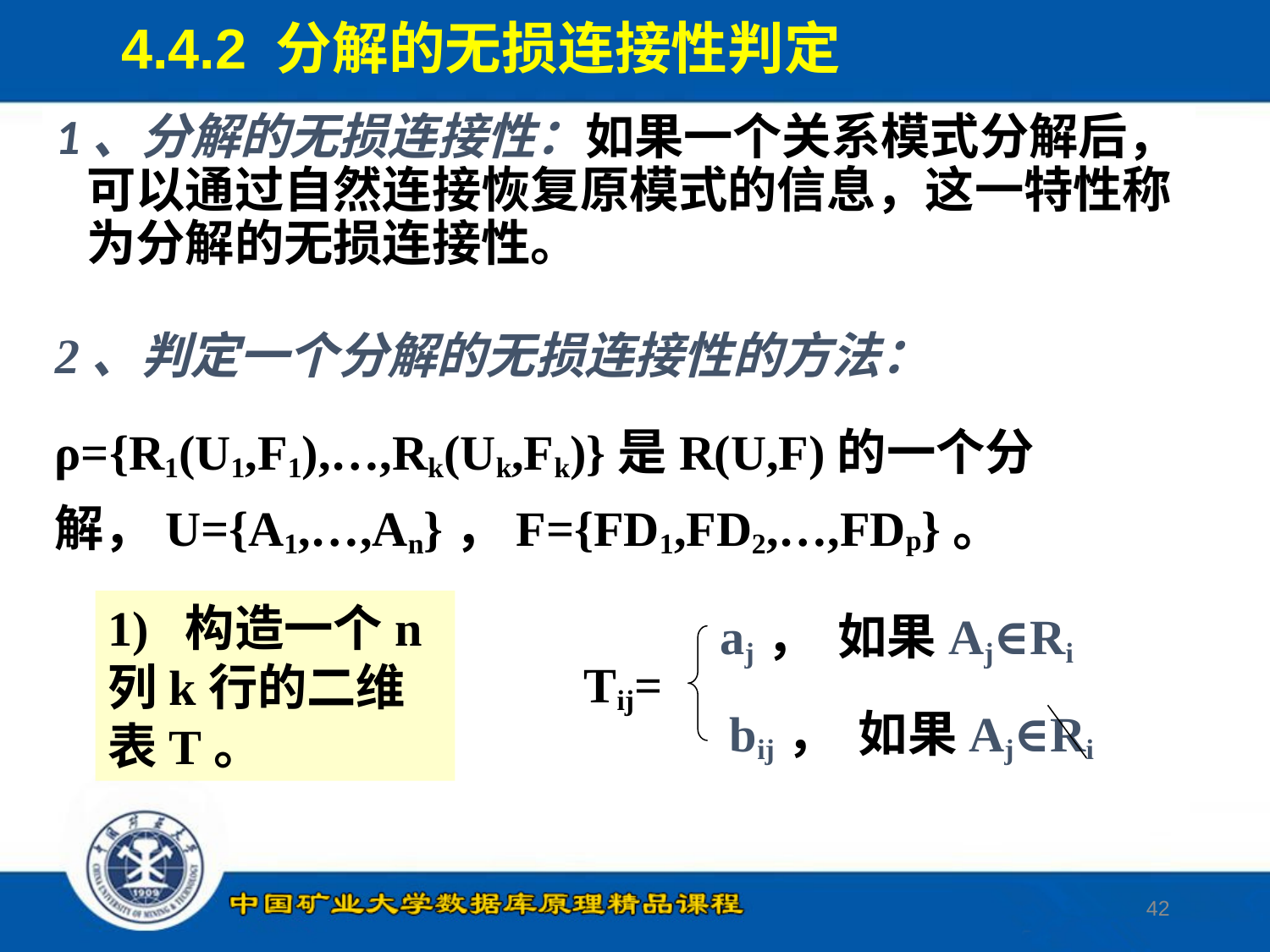

4.4.2 分解的无损连接性判定
1、分解的无损连接性：如果一个关系模式分解后，可以通过自然连接恢复原模式的信息，这一特性称为分解的无损连接性。
2、判定一个分解的无损连接性的方法：
ρ={R1(U1,F1),…,Rk(Uk,Fk)}是R(U,F)的一个分解，U={A1,…,An}，F={FD1,FD2,…,FDp}。
1)  构造一个n列k行的二维表T。
aj，  如果Aj∈Ri

Tij=
bij，  如果Aj∈Ri

42